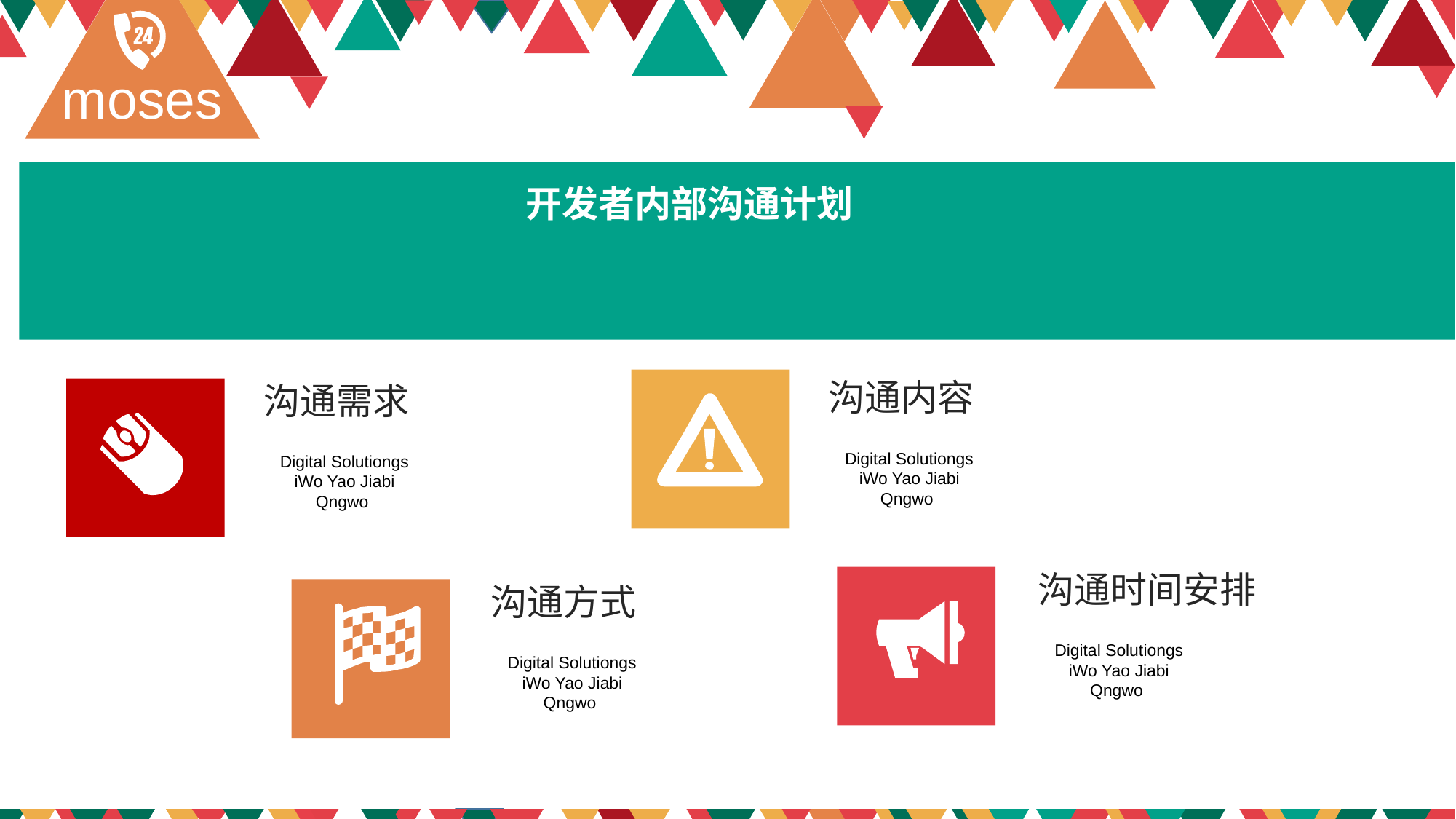

moses

开发者内部沟通计划

沟通内容
Digital Solutiongs iWo Yao Jiabi Qngwo

沟通需求
Digital Solutiongs iWo Yao Jiabi Qngwo

沟通时间安排
Digital Solutiongs iWo Yao Jiabi Qngwo

沟通方式
Digital Solutiongs iWo Yao Jiabi Qngwo